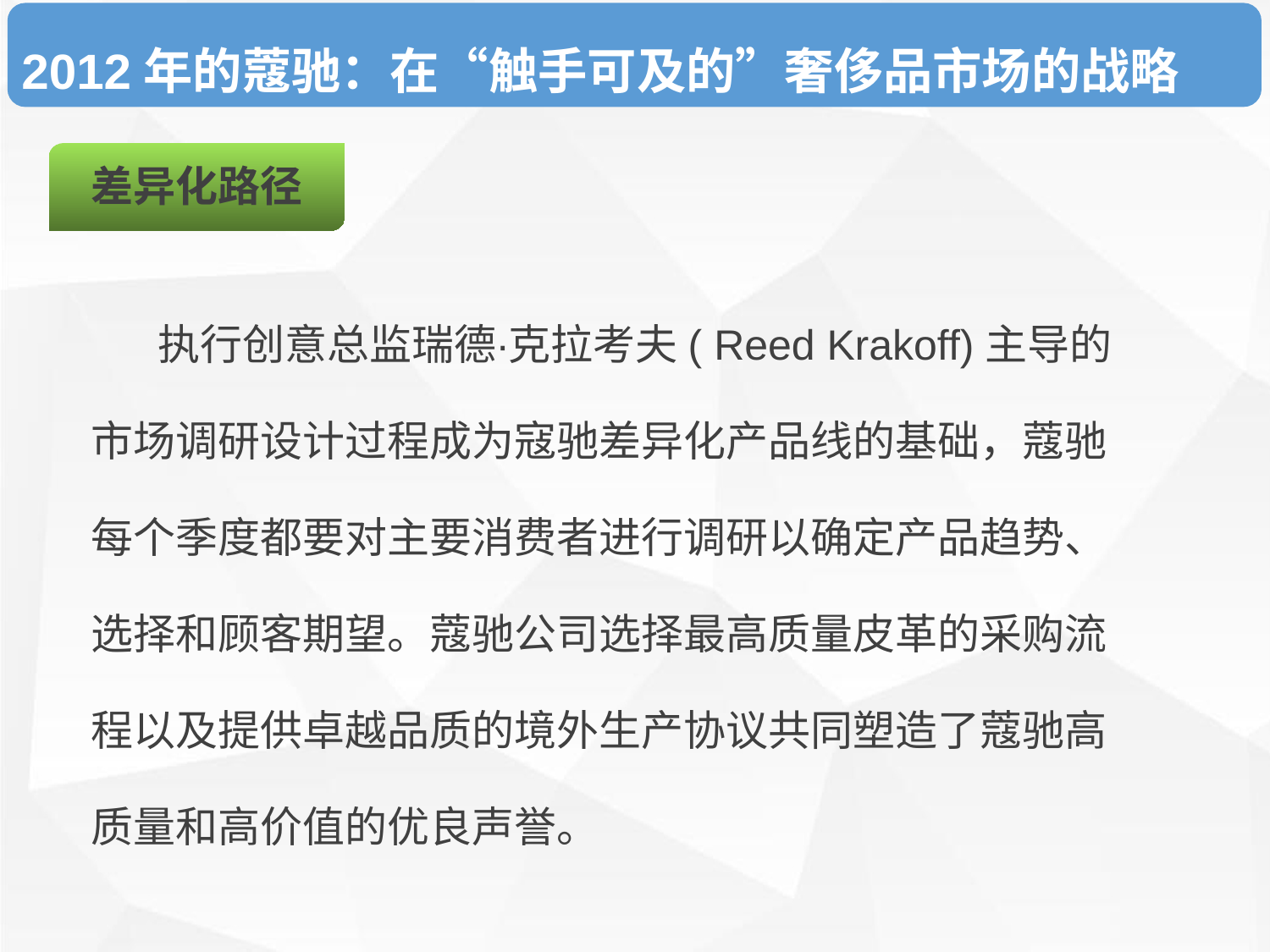

2012年的蔻驰：在“触手可及的”奢侈品市场的战略

差异化路径
      执行创意总监瑞德∙克拉考夫( Reed Krakoff)主导的市场调研设计过程成为寇驰差异化产品线的基础，蔻驰每个季度都要对主要消费者进行调研以确定产品趋势、选择和顾客期望。蔻驰公司选择最高质量皮革的采购流程以及提供卓越品质的境外生产协议共同塑造了蔻驰高质量和高价值的优良声誉。